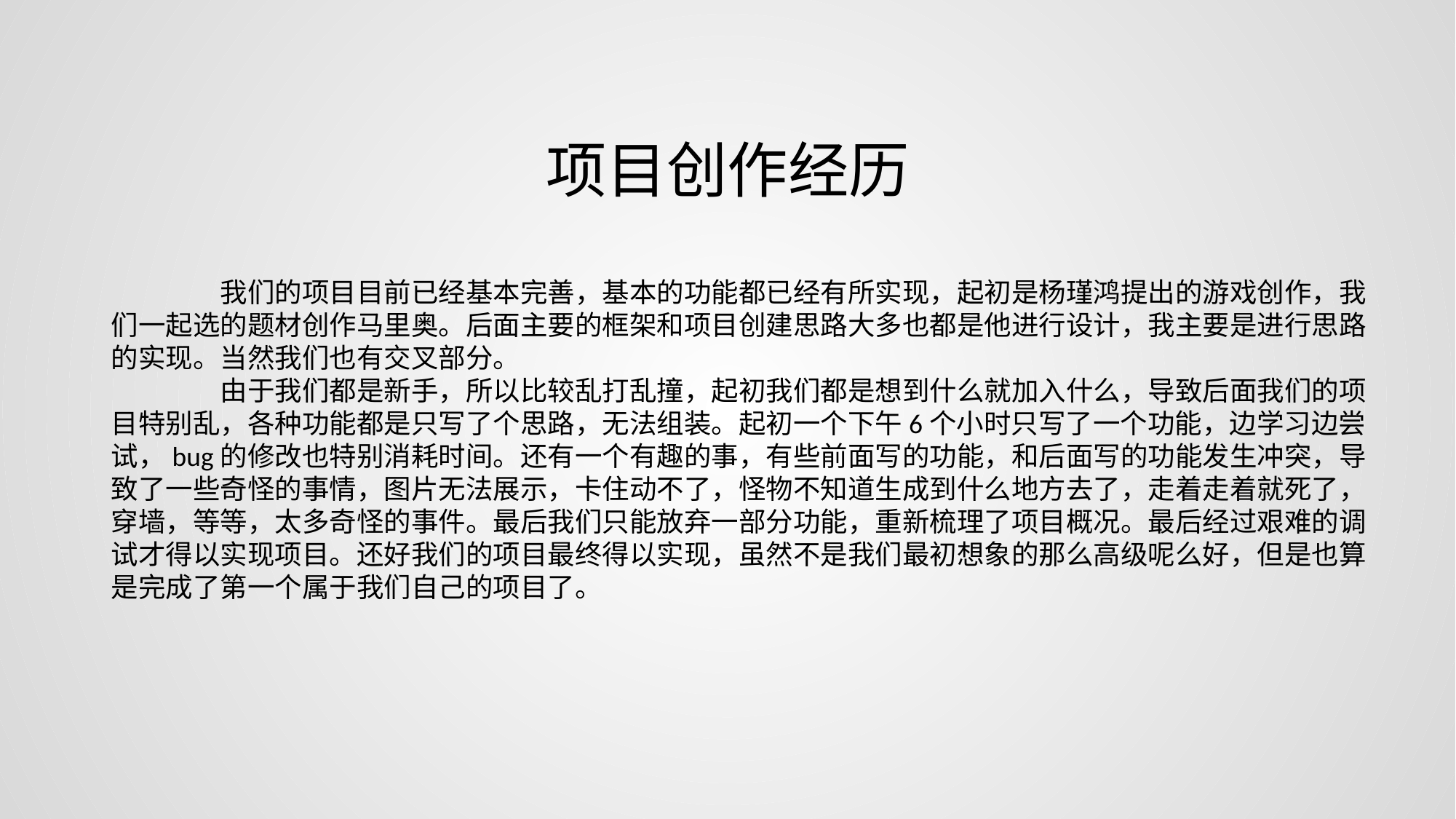

项目创作经历
	我们的项目目前已经基本完善，基本的功能都已经有所实现，起初是杨瑾鸿提出的游戏创作，我们一起选的题材创作马里奥。后面主要的框架和项目创建思路大多也都是他进行设计，我主要是进行思路的实现。当然我们也有交叉部分。
	由于我们都是新手，所以比较乱打乱撞，起初我们都是想到什么就加入什么，导致后面我们的项目特别乱，各种功能都是只写了个思路，无法组装。起初一个下午6个小时只写了一个功能，边学习边尝试，bug的修改也特别消耗时间。还有一个有趣的事，有些前面写的功能，和后面写的功能发生冲突，导致了一些奇怪的事情，图片无法展示，卡住动不了，怪物不知道生成到什么地方去了，走着走着就死了，穿墙，等等，太多奇怪的事件。最后我们只能放弃一部分功能，重新梳理了项目概况。最后经过艰难的调试才得以实现项目。还好我们的项目最终得以实现，虽然不是我们最初想象的那么高级呢么好，但是也算是完成了第一个属于我们自己的项目了。